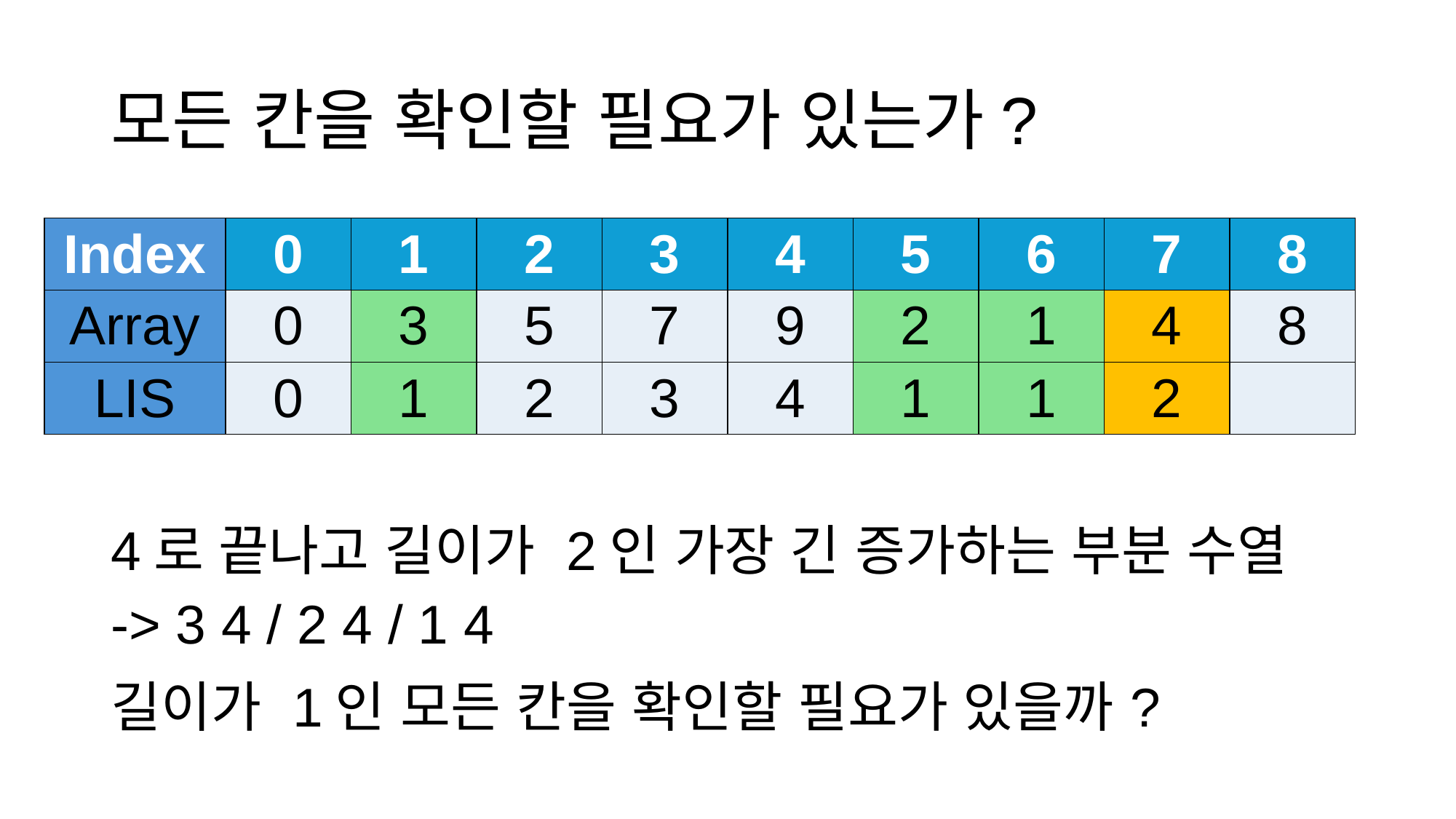

# 모든 칸을 확인할 필요가 있는가?
| Index | 0 | 1 | 2 | 3 | 4 | 5 | 6 | 7 | 8 |
| --- | --- | --- | --- | --- | --- | --- | --- | --- | --- |
| Array | 0 | 3 | 5 | 7 | 9 | 2 | 1 | 4 | 8 |
| LIS | 0 | 1 | 2 | 3 | 4 | 1 | 1 | 2 |  |
4로 끝나고 길이가 2인 가장 긴 증가하는 부분 수열
-> 3 4 / 2 4 / 1 4
길이가 1인 모든 칸을 확인할 필요가 있을까?